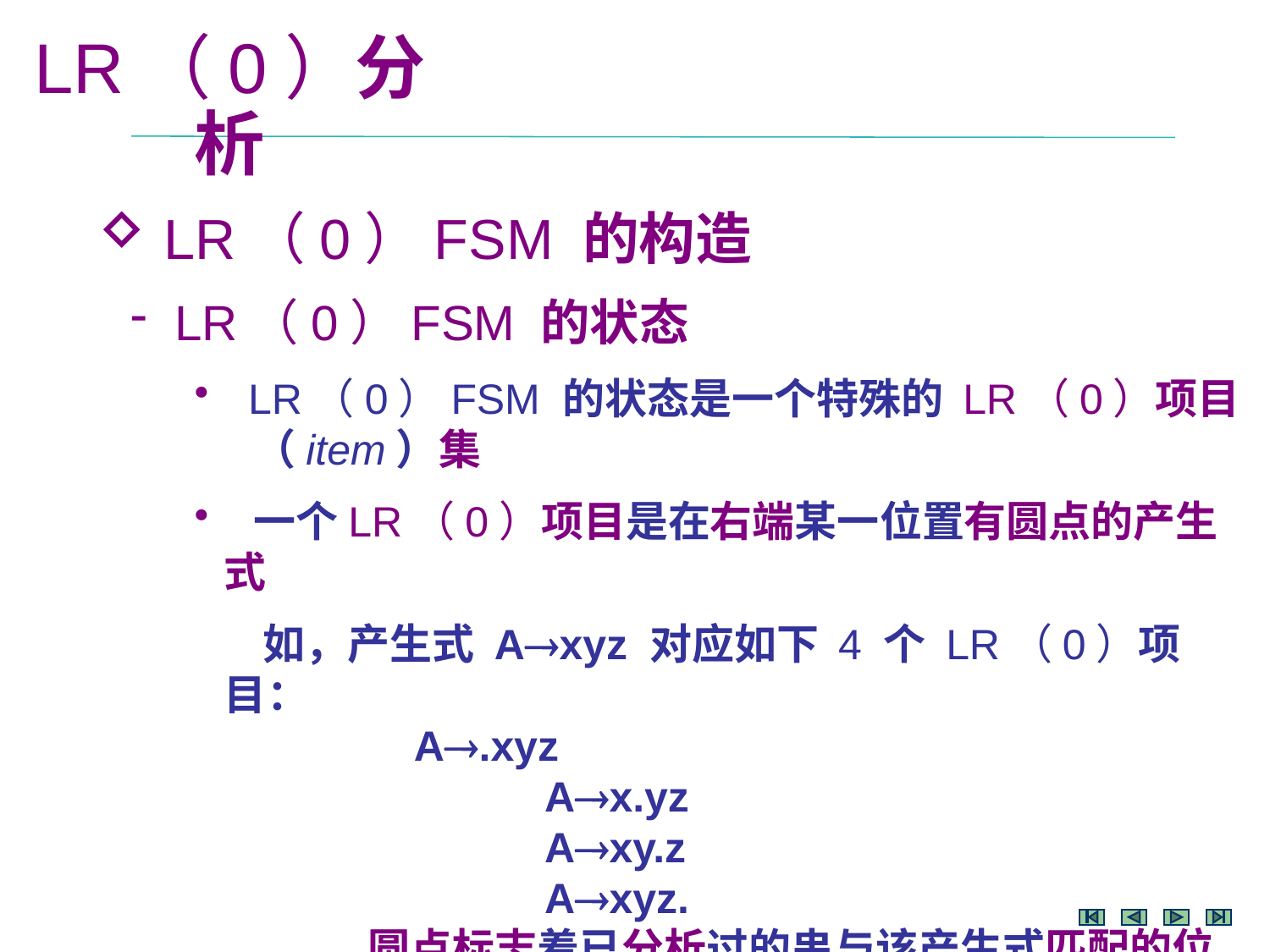

LR（0）分析
 LR（0）FSM 的构造

 LR（0）FSM 的状态

  LR（0）FSM 的状态是一个特殊的 LR（0）项目
  （item）集

  一个LR（0）项目是在右端某一位置有圆点的产生式

   如，产生式 A→xyz 对应如下 4 个 LR（0）项目：
                A→.xyz
                           A→x.yz
                           A→xy.z
                           A→xyz.
              圆点标志着已分析过的串与该产生式匹配的位置